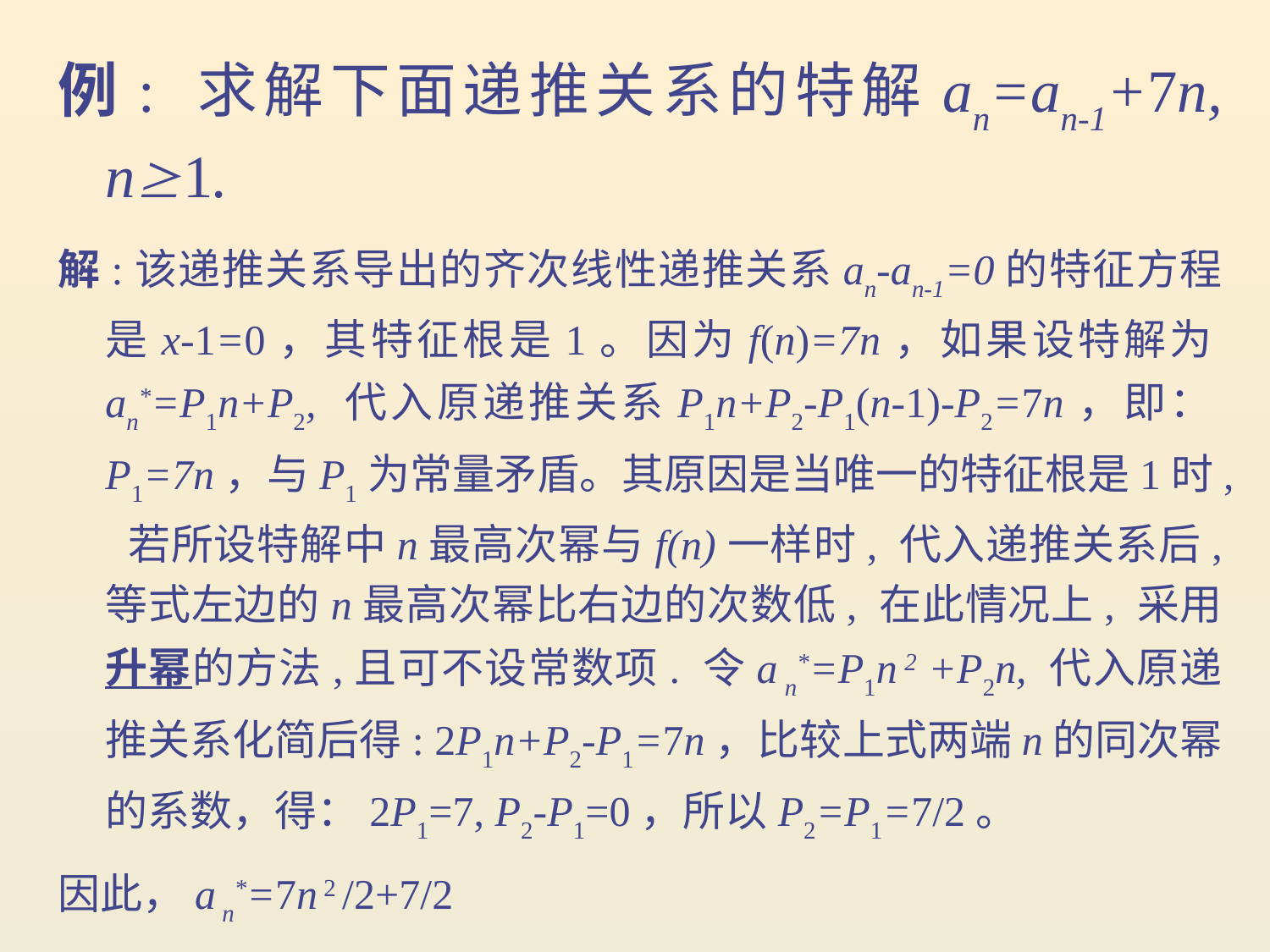

例: 求解下面递推关系的特解an=an-1+7n, n≥1.
解:该递推关系导出的齐次线性递推关系an-an-1=0的特征方程是x-1=0，其特征根是1。因为f(n)=7n，如果设特解为an*=P1n+P2, 代入原递推关系P1n+P2-P1(n-1)-P2=7n，即：P1=7n，与P1为常量矛盾。其原因是当唯一的特征根是1时, 若所设特解中n最高次幂与f(n)一样时, 代入递推关系后, 等式左边的n最高次幂比右边的次数低, 在此情况上, 采用升幂的方法,且可不设常数项. 令a n*=P1n 2 +P2n, 代入原递推关系化简后得: 2P1n+P2-P1=7n，比较上式两端n的同次幂的系数，得：2P1=7, P2-P1=0，所以P2=P1=7/2。
因此，a n*=7n 2 /2+7/2